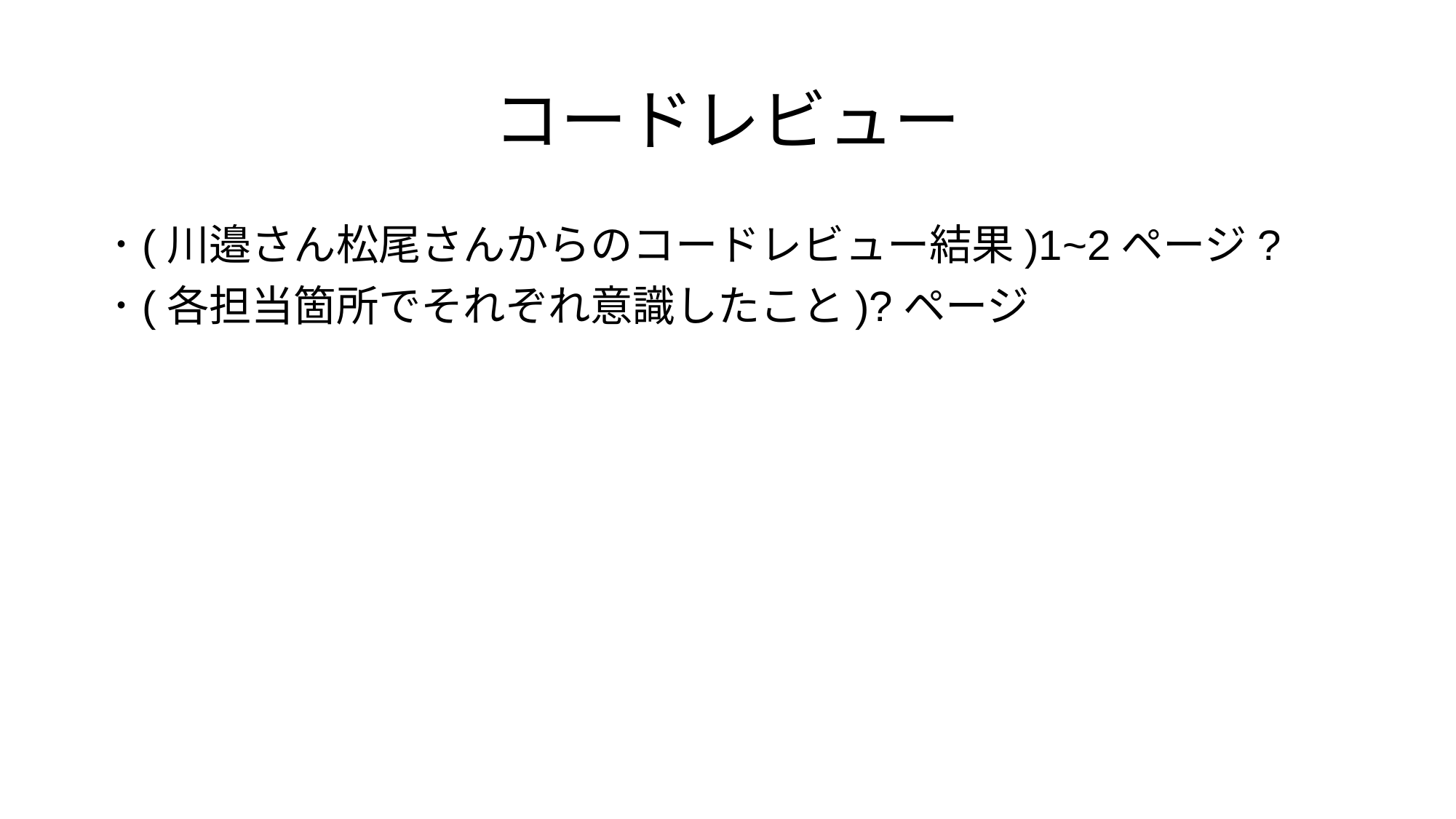

# コードレビュー
･(川邉さん松尾さんからのコードレビュー結果)1~2ページ?
･(各担当箇所でそれぞれ意識したこと)?ページ